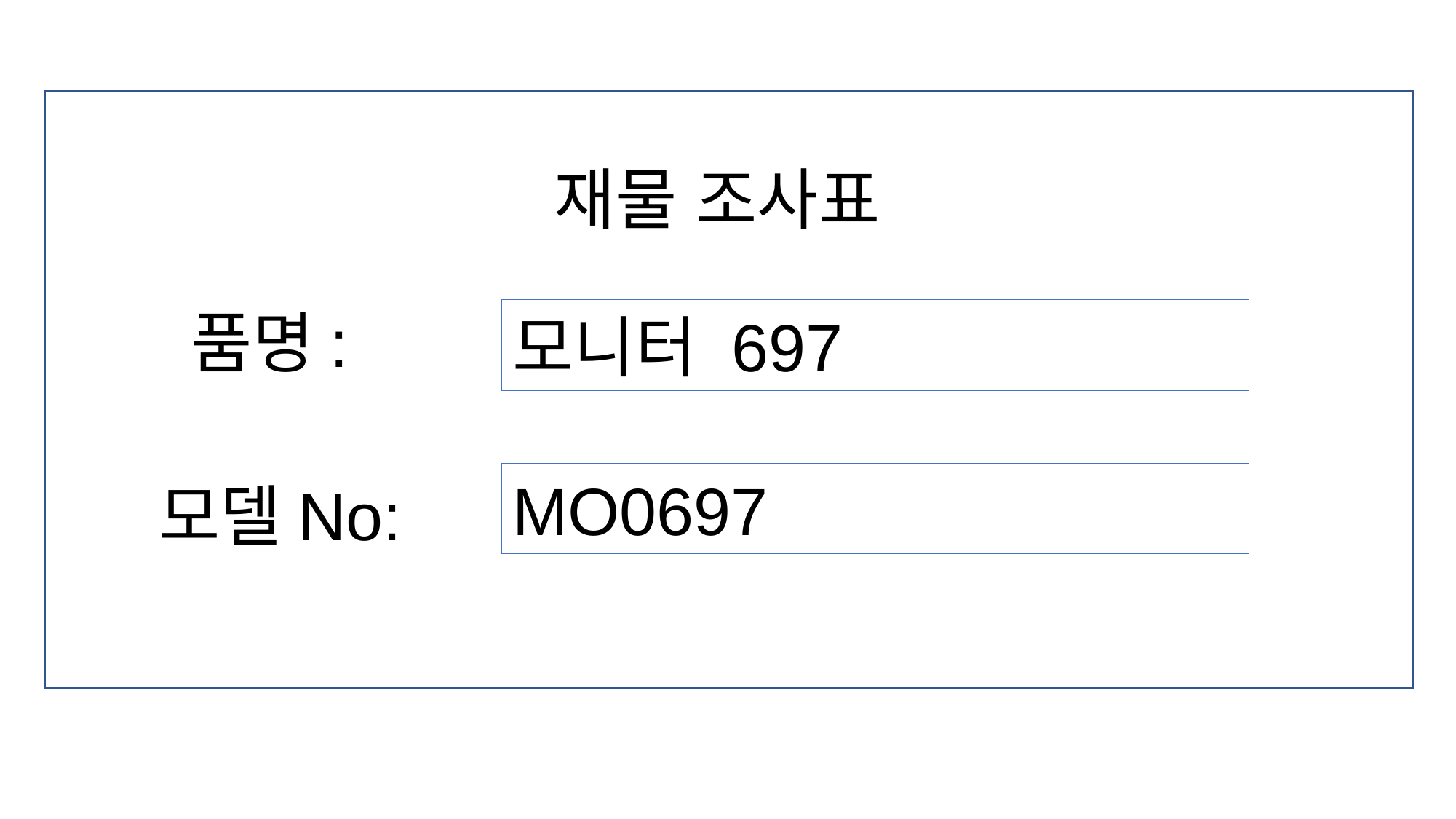

재물 조사표
품명:
모니터 697
MO0697
모델No: